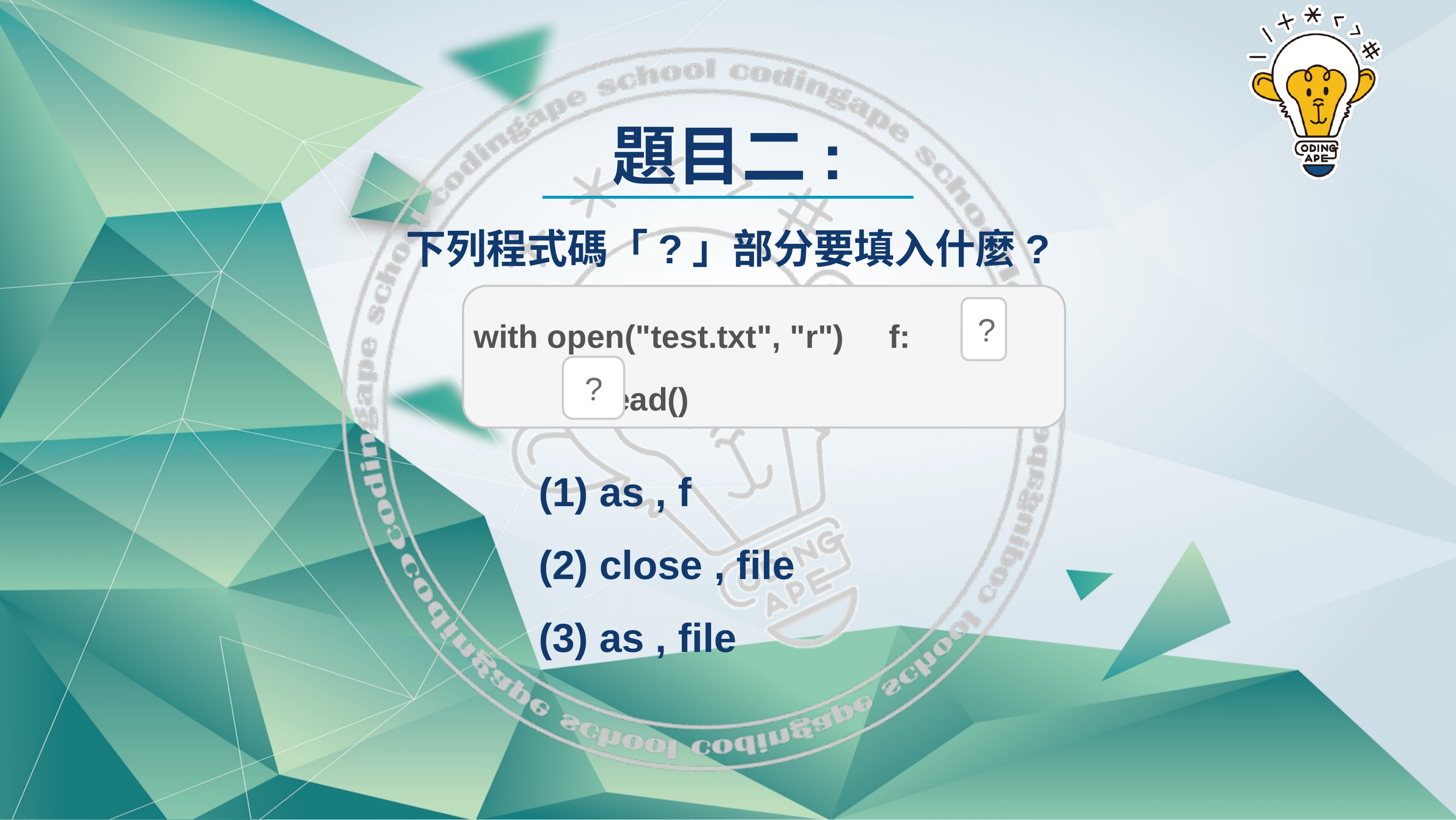

題目二:
(1) as , f
(2) close , file
(3) as , file
下列程式碼「?」部分要填入什麼?
with open("test.txt", "r")     f:
             .read()

?

?